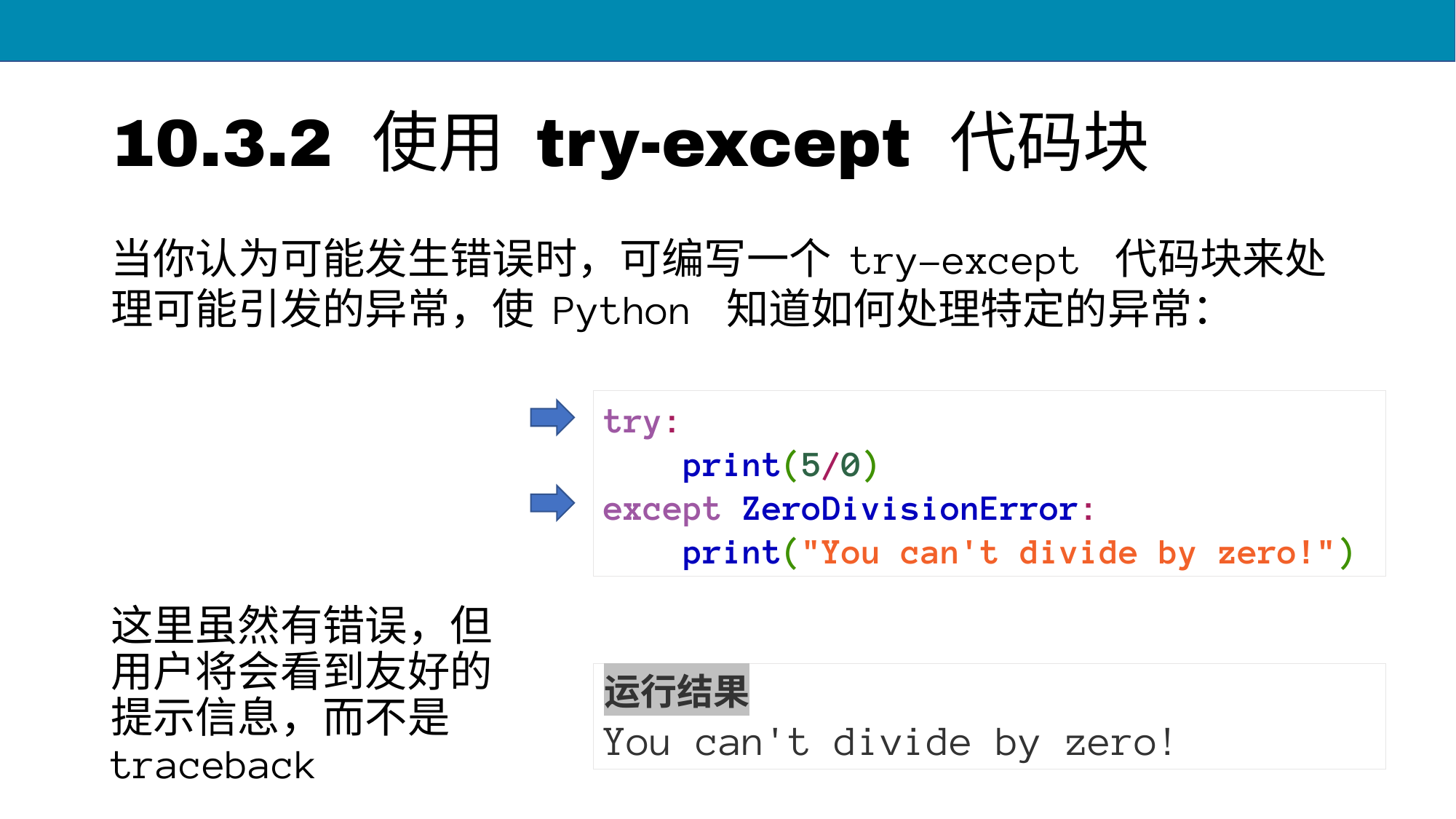

# 10.3.2 使用 try-except 代码块
当你认为可能发生错误时，可编写一个 try-except 代码块来处理可能引发的异常，使 Python 知道如何处理特定的异常：

这里虽然有错误，但用户将会看到友好的提示信息，而不是 traceback

try:
    print(5/0)
except ZeroDivisionError:
    print("You can't divide by zero!")

运行结果
You can't divide by zero!